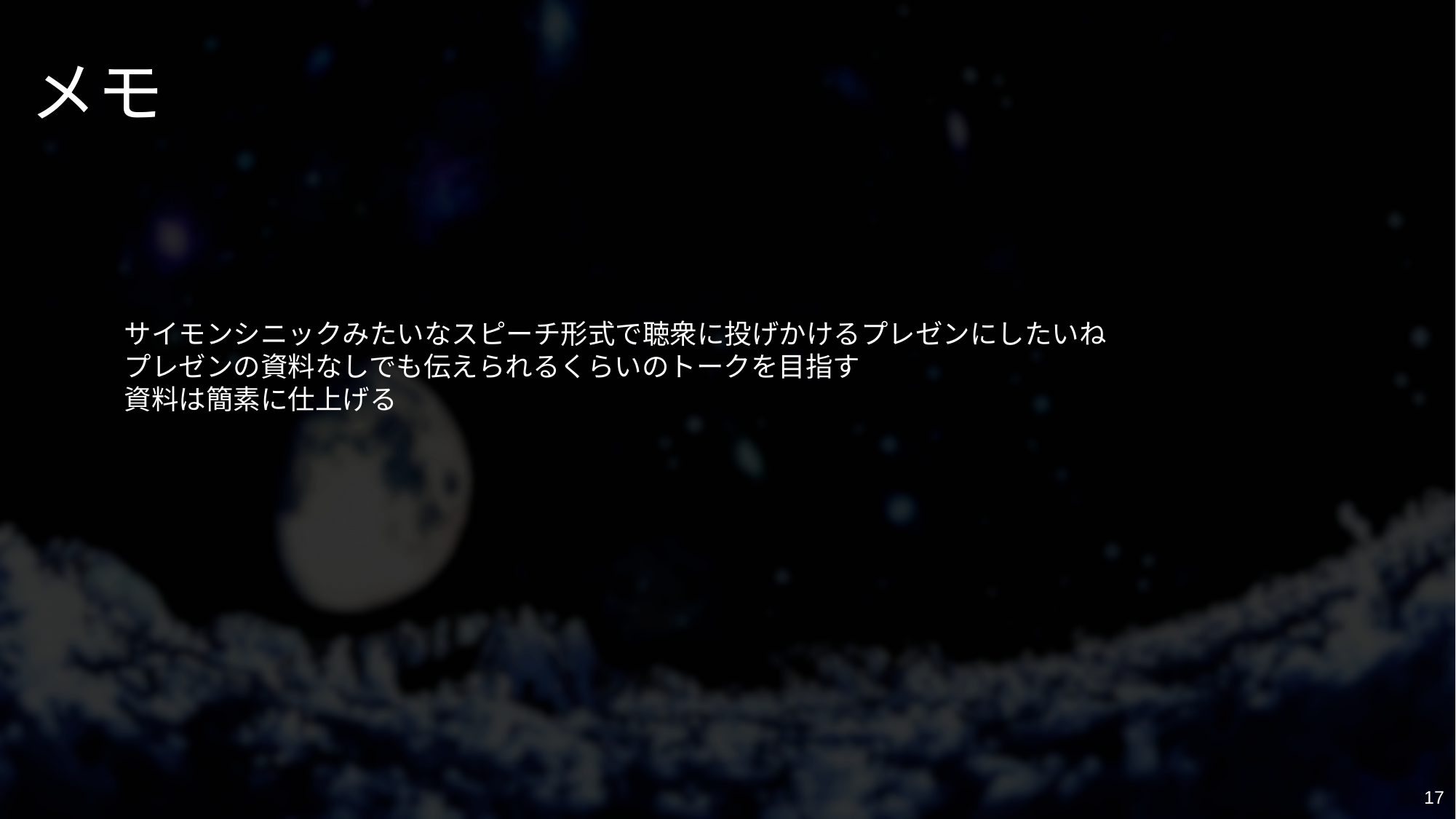

# メモ
サイモンシニックみたいなスピーチ形式で聴衆に投げかけるプレゼンにしたいね
プレゼンの資料なしでも伝えられるくらいのトークを目指す
資料は簡素に仕上げる
17